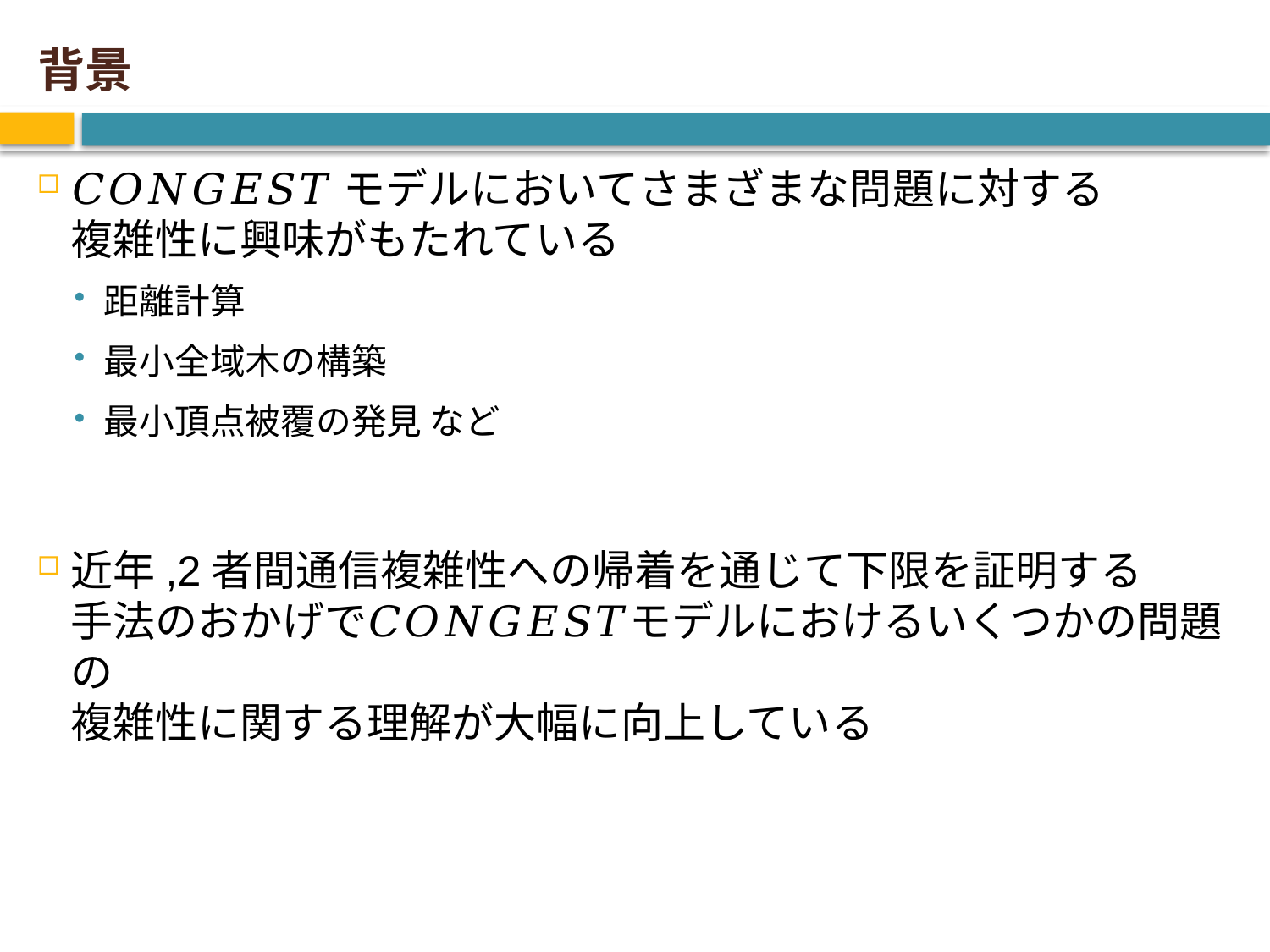

# 背景
𝐶𝑂𝑁𝐺𝐸𝑆𝑇モデルにおいてさまざまな問題に対する
複雑性に興味がもたれている
距離計算
最小全域木の構築
最小頂点被覆の発見 など

近年,2者間通信複雑性への帰着を通じて下限を証明する
手法のおかげで𝐶𝑂𝑁𝐺𝐸𝑆𝑇モデルにおけるいくつかの問題の
複雑性に関する理解が大幅に向上している